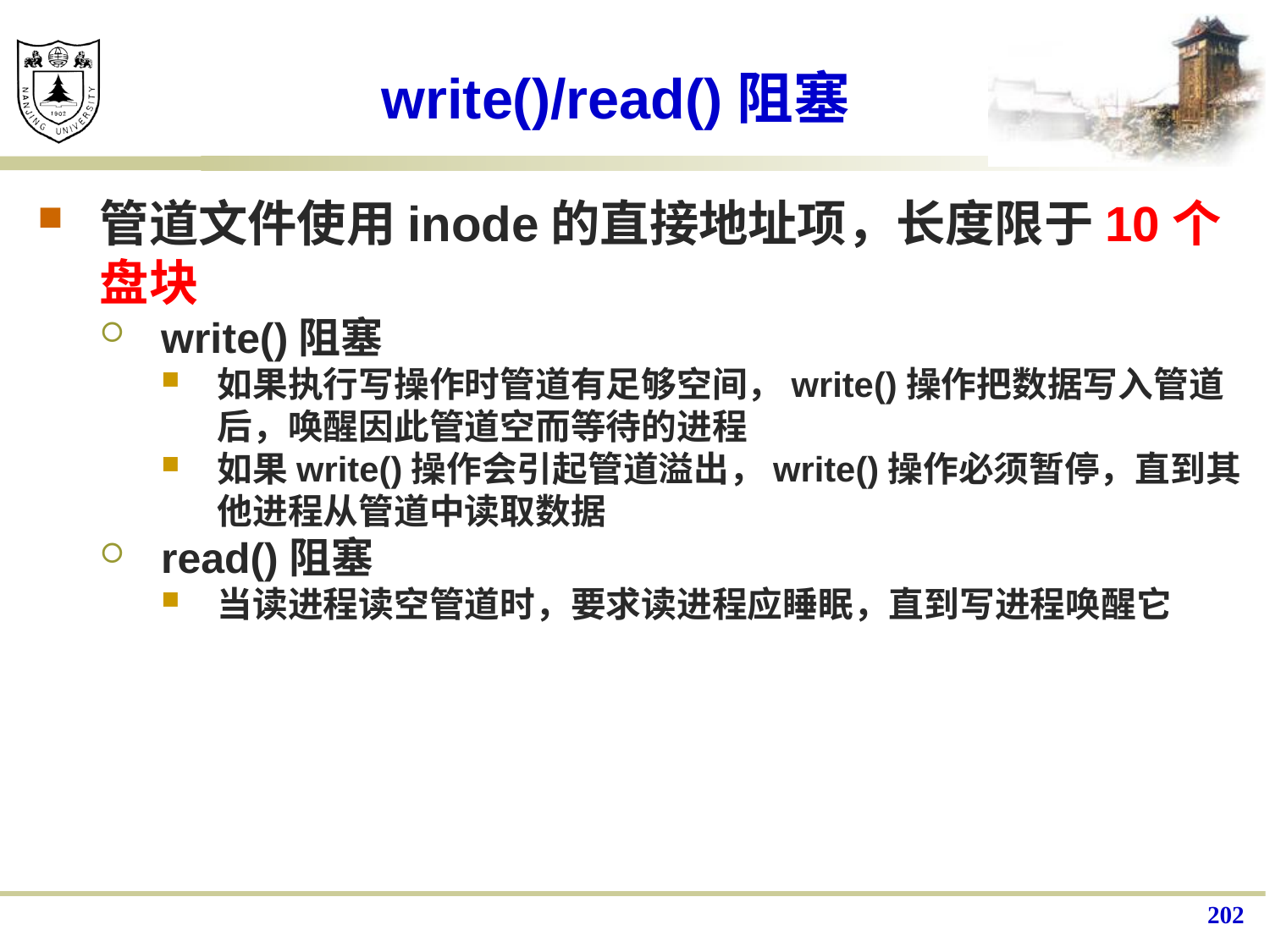

# write()/read()阻塞
管道文件使用inode的直接地址项，长度限于10个盘块
write()阻塞
如果执行写操作时管道有足够空间，write()操作把数据写入管道后，唤醒因此管道空而等待的进程
如果write()操作会引起管道溢出，write()操作必须暂停，直到其他进程从管道中读取数据
read()阻塞
当读进程读空管道时，要求读进程应睡眠，直到写进程唤醒它
202